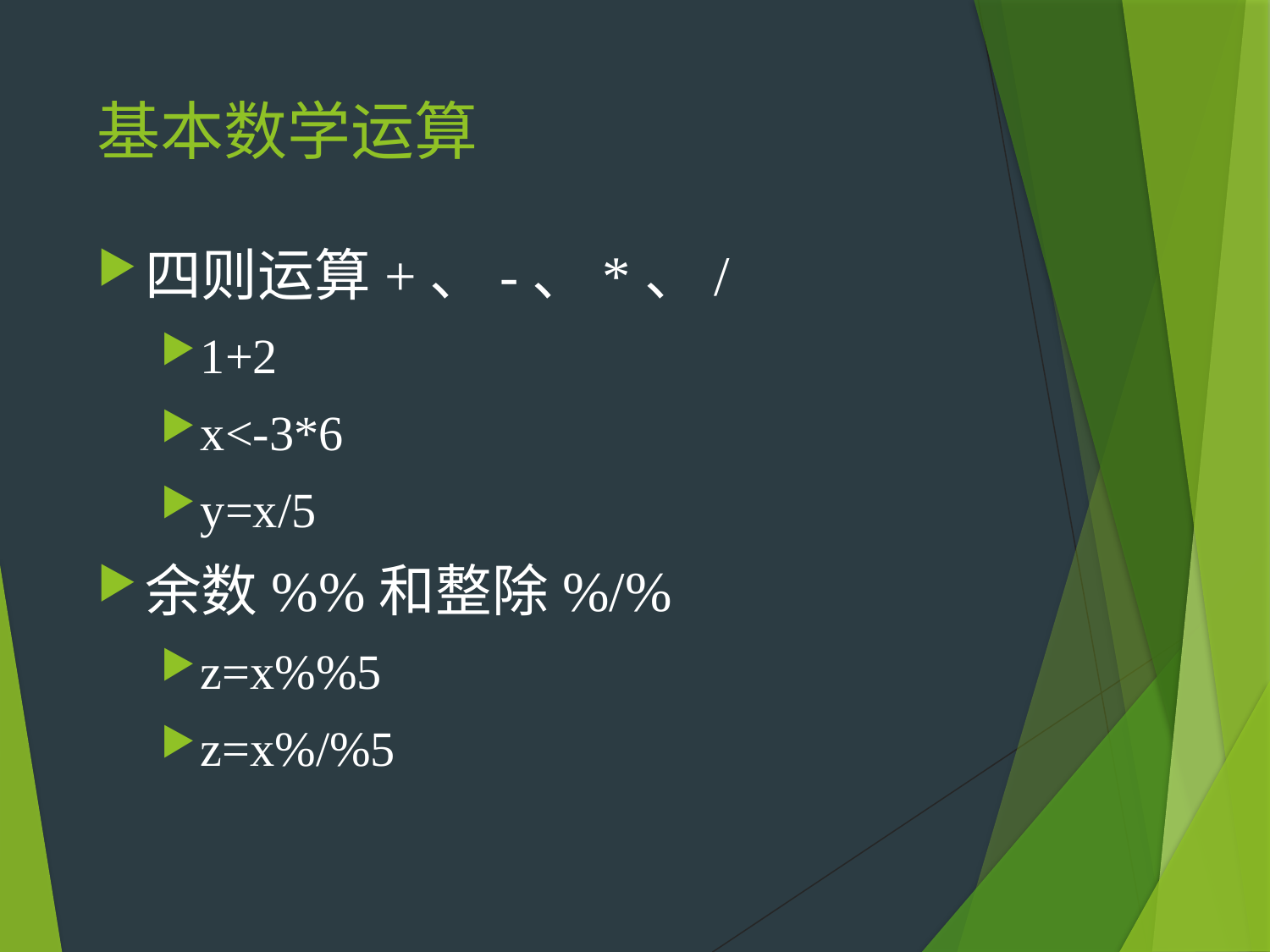

# 基本数学运算
四则运算+、-、*、/
1+2
x<-3*6
y=x/5
余数%%和整除%/%
z=x%%5
z=x%/%5